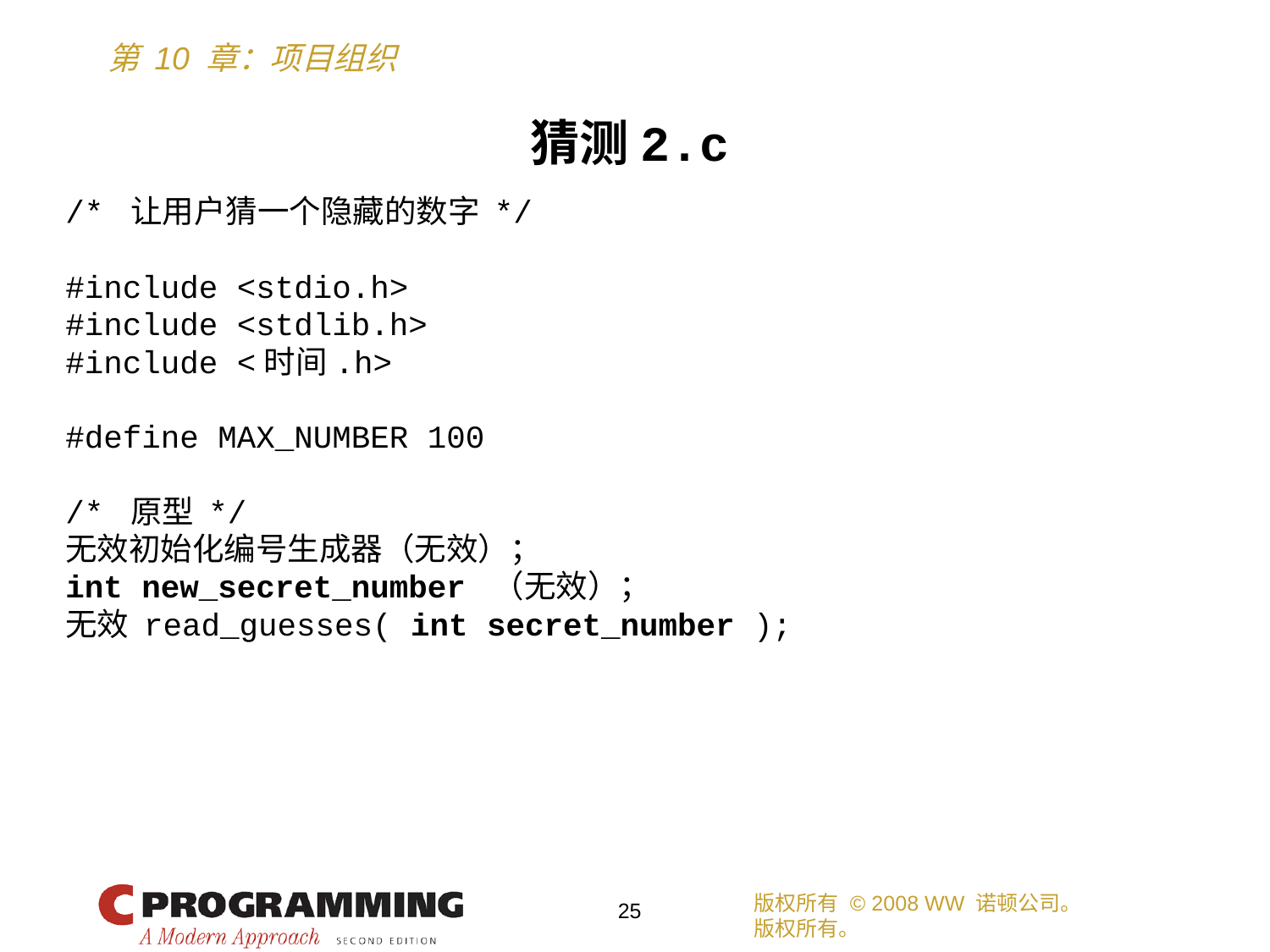

猜测2.c

/* 让用户猜一个隐藏的数字 */

#include <stdio.h>
#include <stdlib.h>
#include <时间.h>

#define MAX_NUMBER 100

/* 原型 */
无效初始化编号生成器（无效）；
int new_secret_number （无效）；
无效 read_guesses( int secret_number );
版权所有 © 2008 WW 诺顿公司。
版权所有。
25